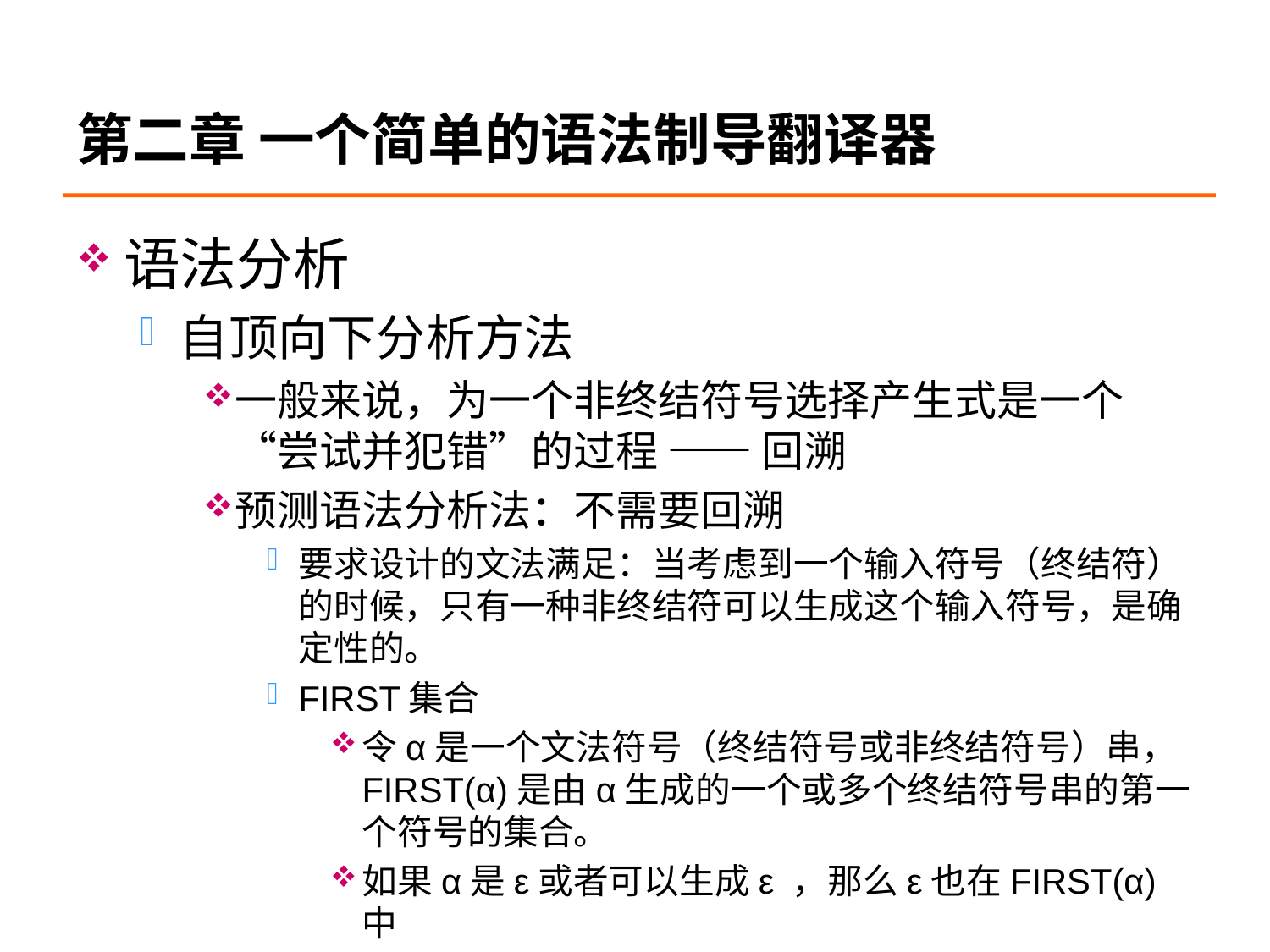

# 第二章 一个简单的语法制导翻译器
语法分析
自顶向下分析方法
一般来说，为一个非终结符号选择产生式是一个“尝试并犯错”的过程 —— 回溯
预测语法分析法：不需要回溯
要求设计的文法满足：当考虑到一个输入符号（终结符）的时候，只有一种非终结符可以生成这个输入符号，是确定性的。
FIRST集合
令α是一个文法符号（终结符号或非终结符号）串， FIRST(α)是由α生成的一个或多个终结符号串的第一个符号的集合。
如果α是ε或者可以生成ε ，那么ε也在FIRST(α)中